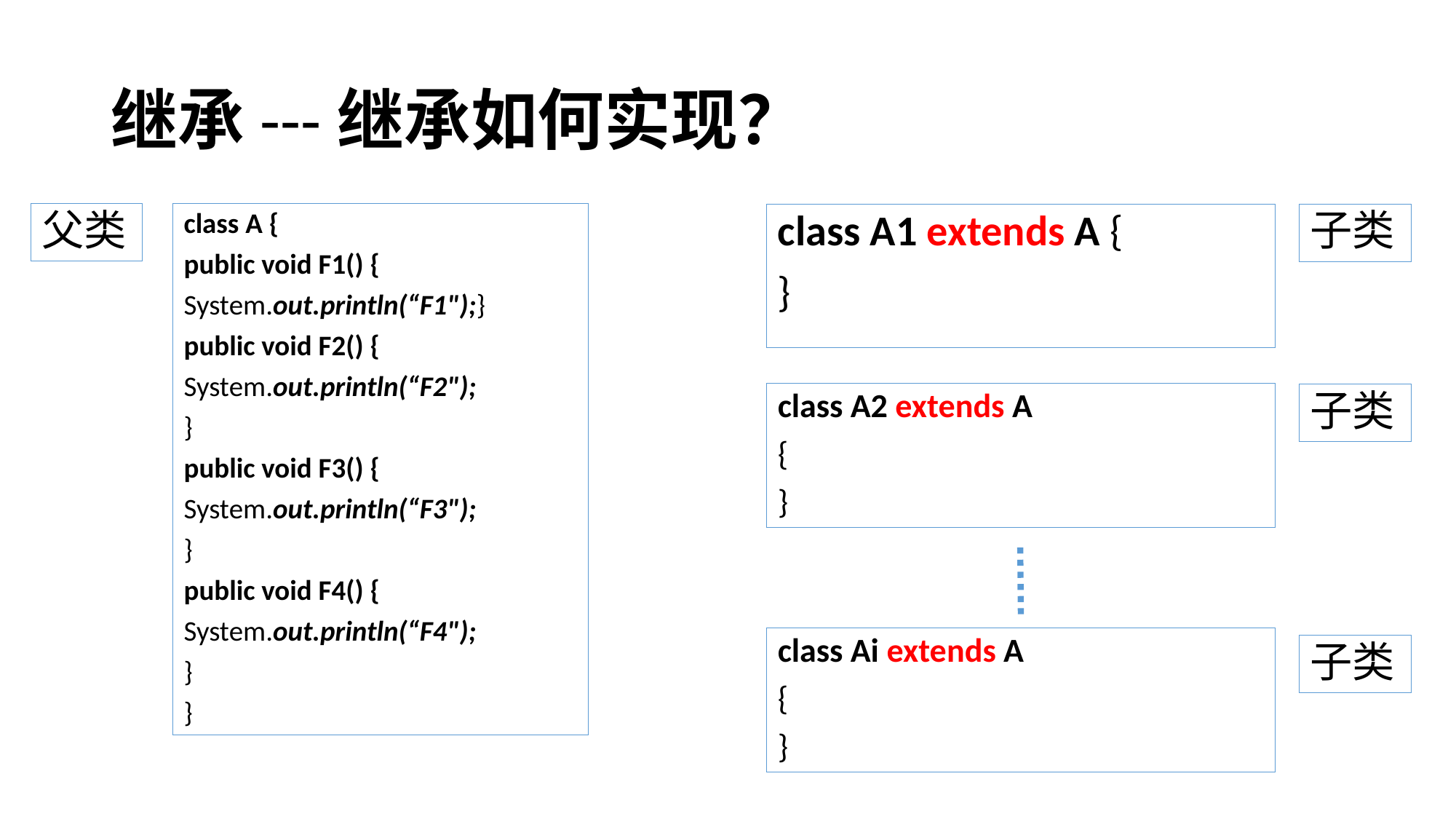

# 继承---继承如何实现？

class A {
public void F1() {
System.out.println(“F1");}
public void F2() {
System.out.println(“F2");
}
public void F3() {
System.out.println(“F3");
}
public void F4() {
System.out.println(“F4");
}
}
父类
class A1 extends A {
}
子类
class A2 extends A
{
}
子类
class Ai extends A
{
}
子类